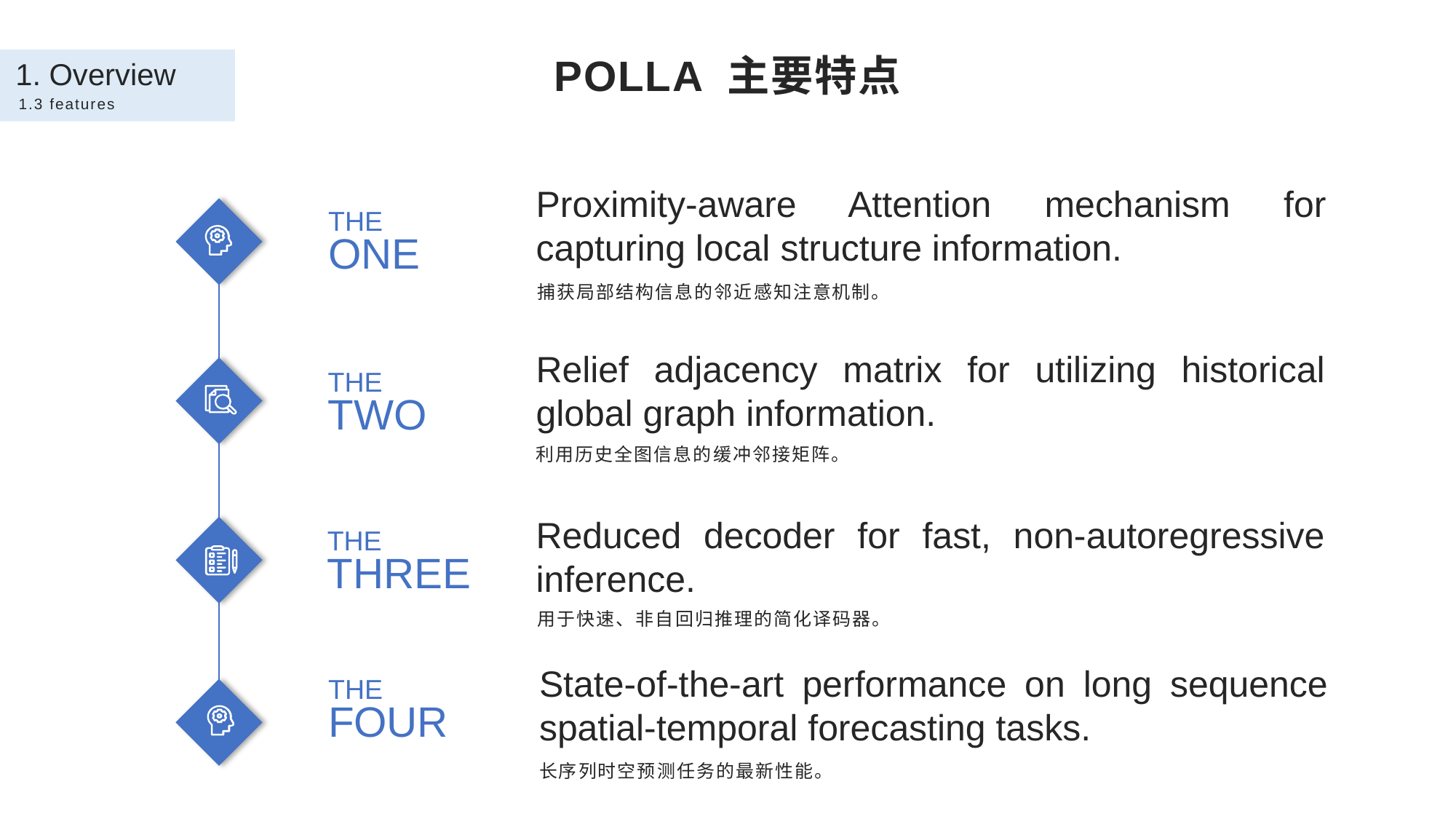

1. Overview
1.3 features
POLLA 主要特点
Proximity-aware Attention mechanism for capturing local structure information.
THE
ONE

捕获局部结构信息的邻近感知注意机制。
Relief adjacency matrix for utilizing historical global graph information.
THE
TWO

利用历史全图信息的缓冲邻接矩阵。
Reduced decoder for fast, non-autoregressive inference.
THE
THREE

用于快速、非自回归推理的简化译码器。
State-of-the-art performance on long sequence spatial-temporal forecasting tasks.
THE
FOUR

长序列时空预测任务的最新性能。